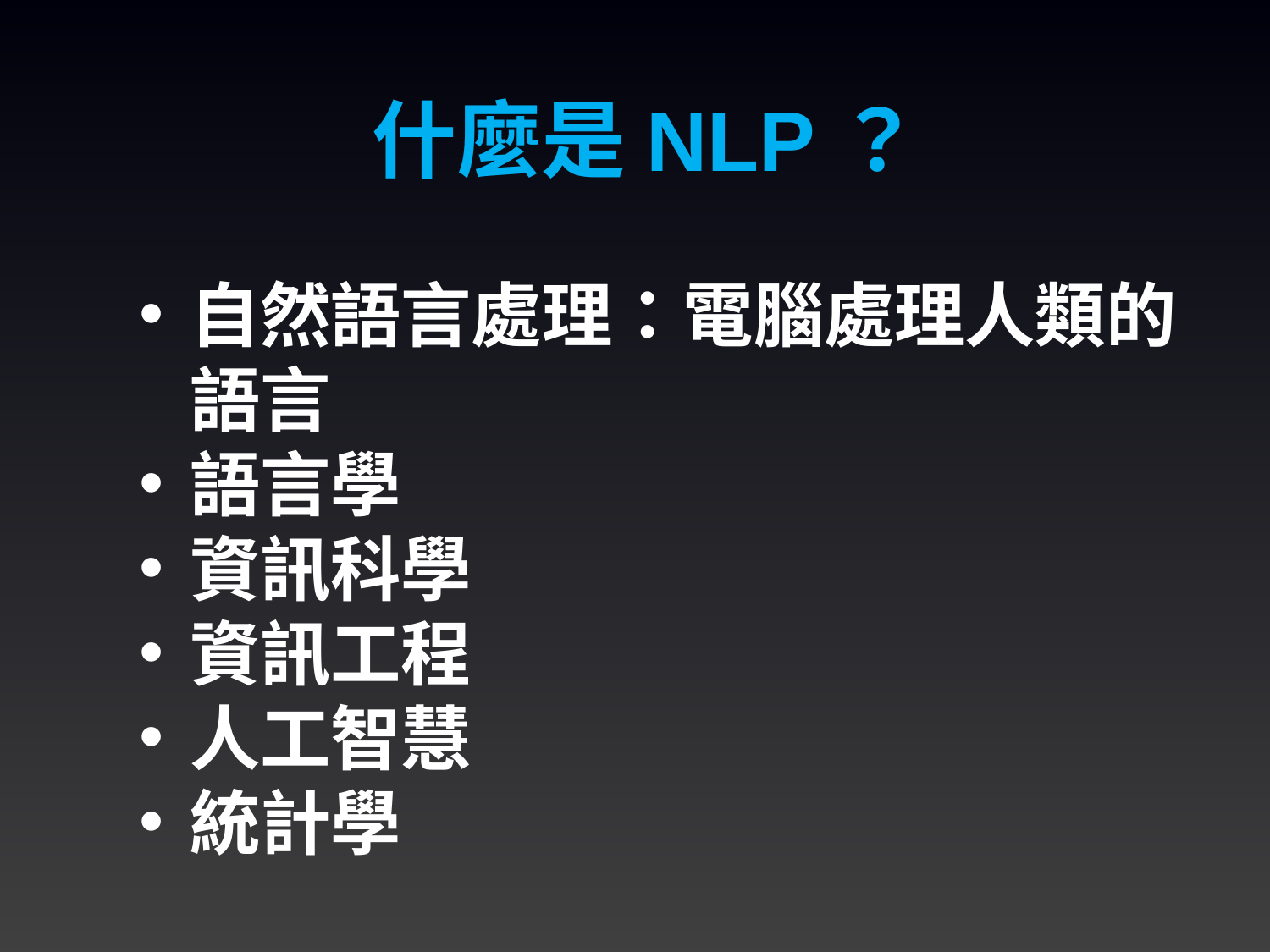

什麼是NLP？
自然語言處理：電腦處理人類的語言
語言學
資訊科學
資訊工程
人工智慧
統計學